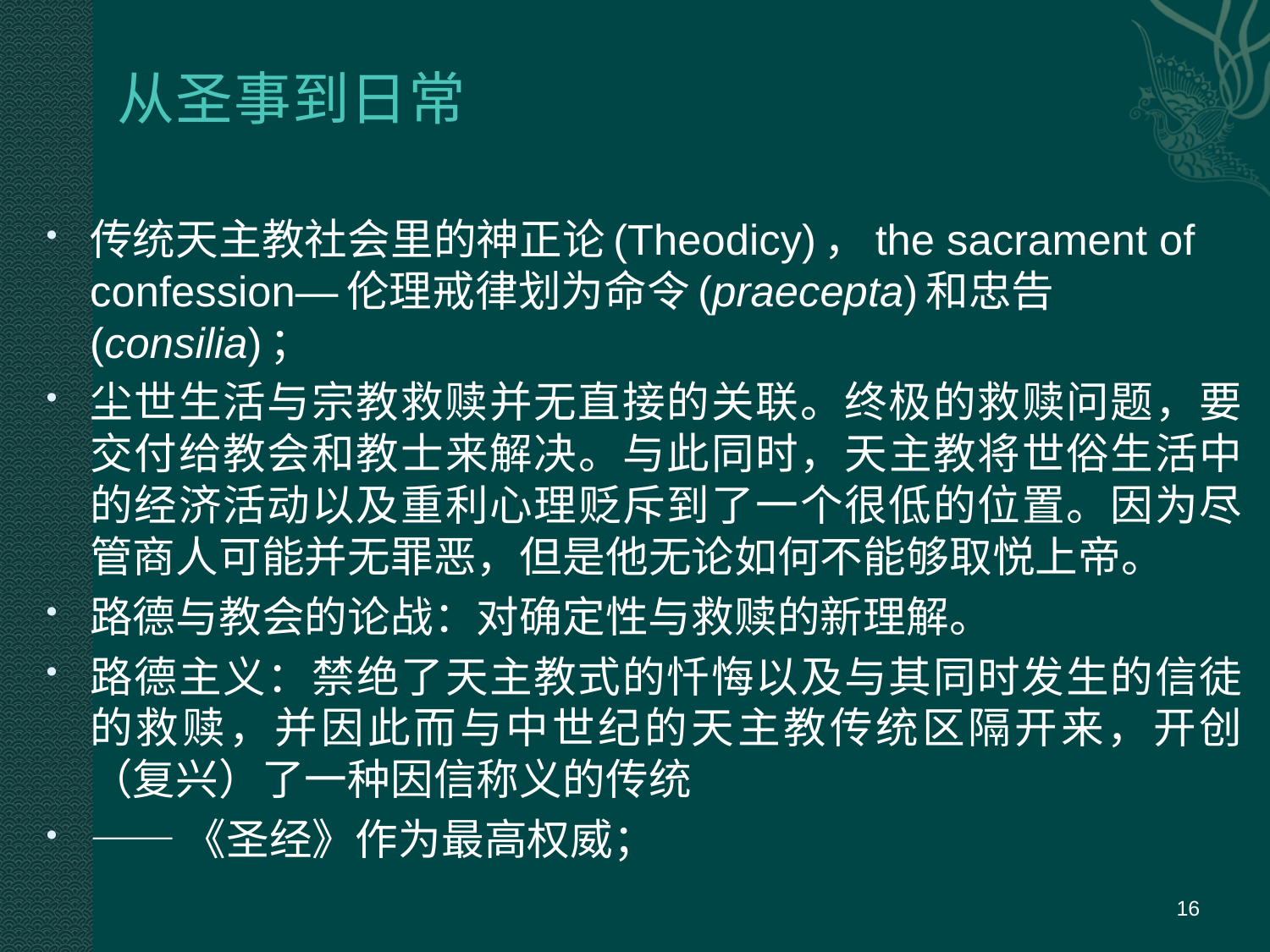

# 从圣事到日常
传统天主教社会里的神正论(Theodicy)，the sacrament of confession—伦理戒律划为命令(praecepta)和忠告(consilia)；
尘世生活与宗教救赎并无直接的关联。终极的救赎问题，要交付给教会和教士来解决。与此同时，天主教将世俗生活中的经济活动以及重利心理贬斥到了一个很低的位置。因为尽管商人可能并无罪恶，但是他无论如何不能够取悦上帝。
路德与教会的论战：对确定性与救赎的新理解。
路德主义：禁绝了天主教式的忏悔以及与其同时发生的信徒的救赎，并因此而与中世纪的天主教传统区隔开来，开创（复兴）了一种因信称义的传统
——《圣经》作为最高权威；

16